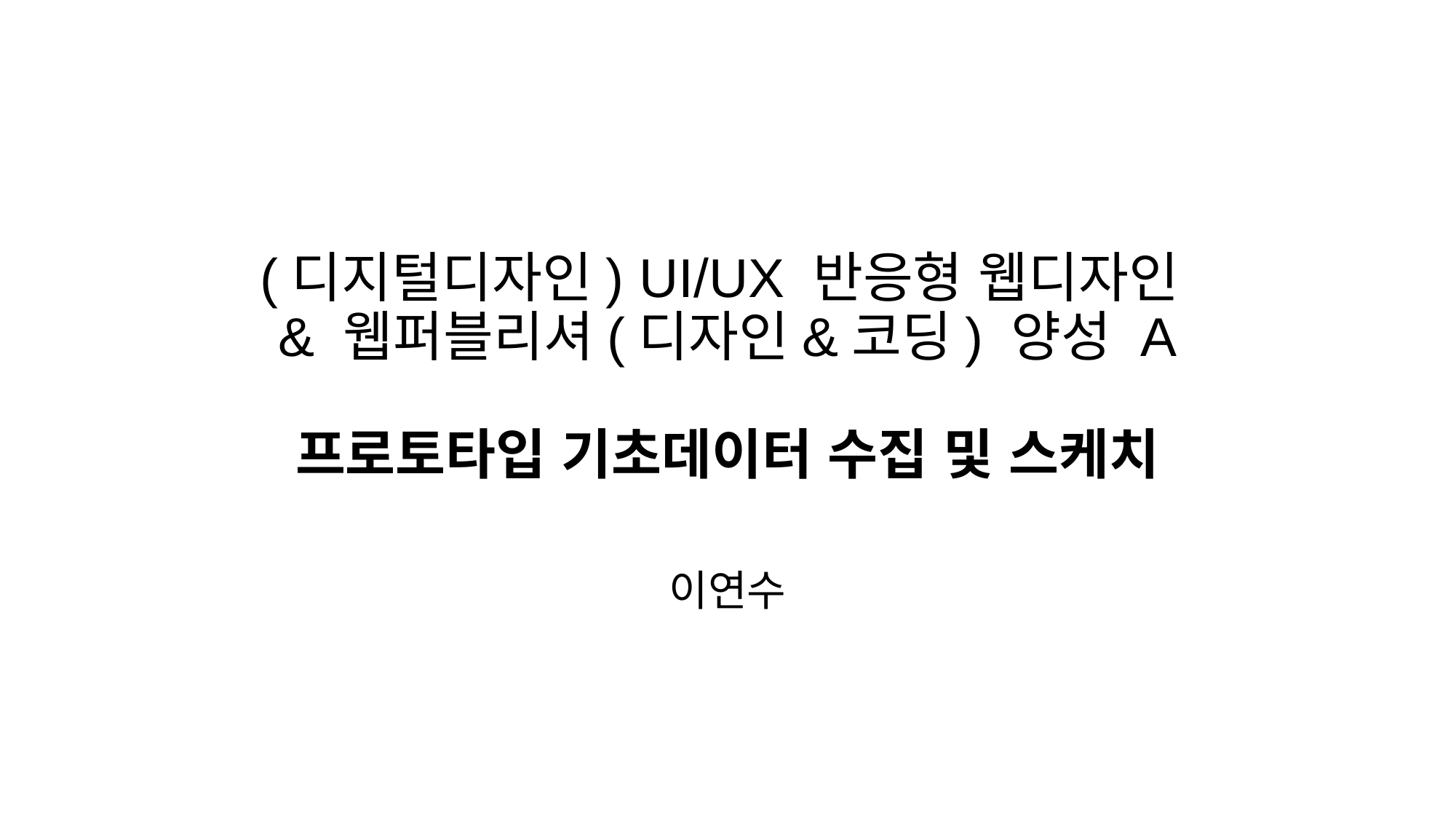

# (디지털디자인) UI/UX 반응형 웹디자인 & 웹퍼블리셔(디자인&코딩) 양성 A 프로토타입 기초데이터 수집 및 스케치
이연수